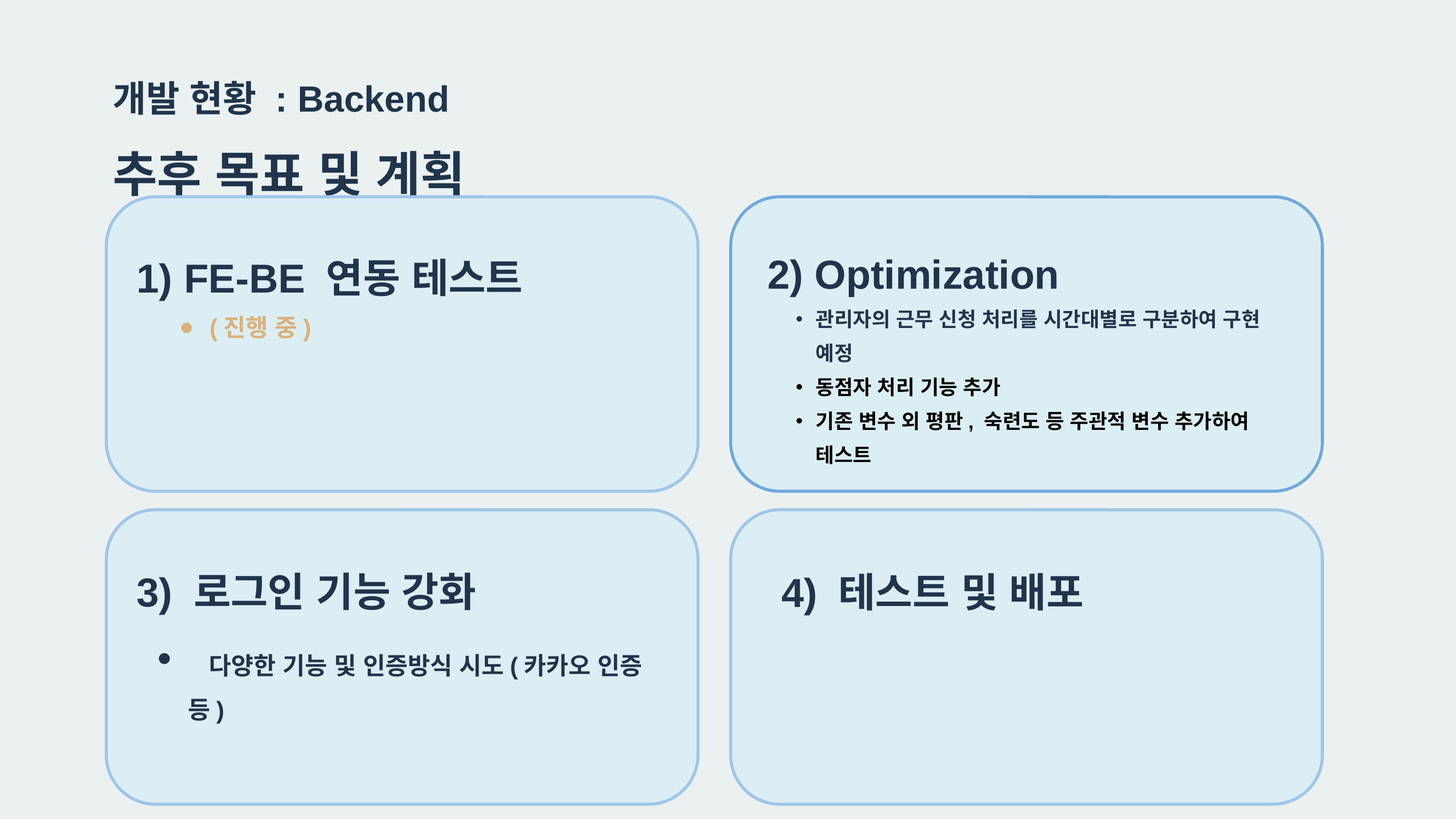

개발 현황 : Backend
추후 목표 및 계획

2) Optimization
관리자의 근무 신청 처리를 시간대별로 구분하여 구현 예정
동점자 처리 기능 추가
기존 변수 외 평판, 숙련도 등 주관적 변수 추가하여 테스트

1) FE-BE 연동 테스트
(진행 중)

3) 로그인 기능 강화
 다양한 기능 및 인증방식 시도(카카오 인증 등)

4) 테스트 및 배포